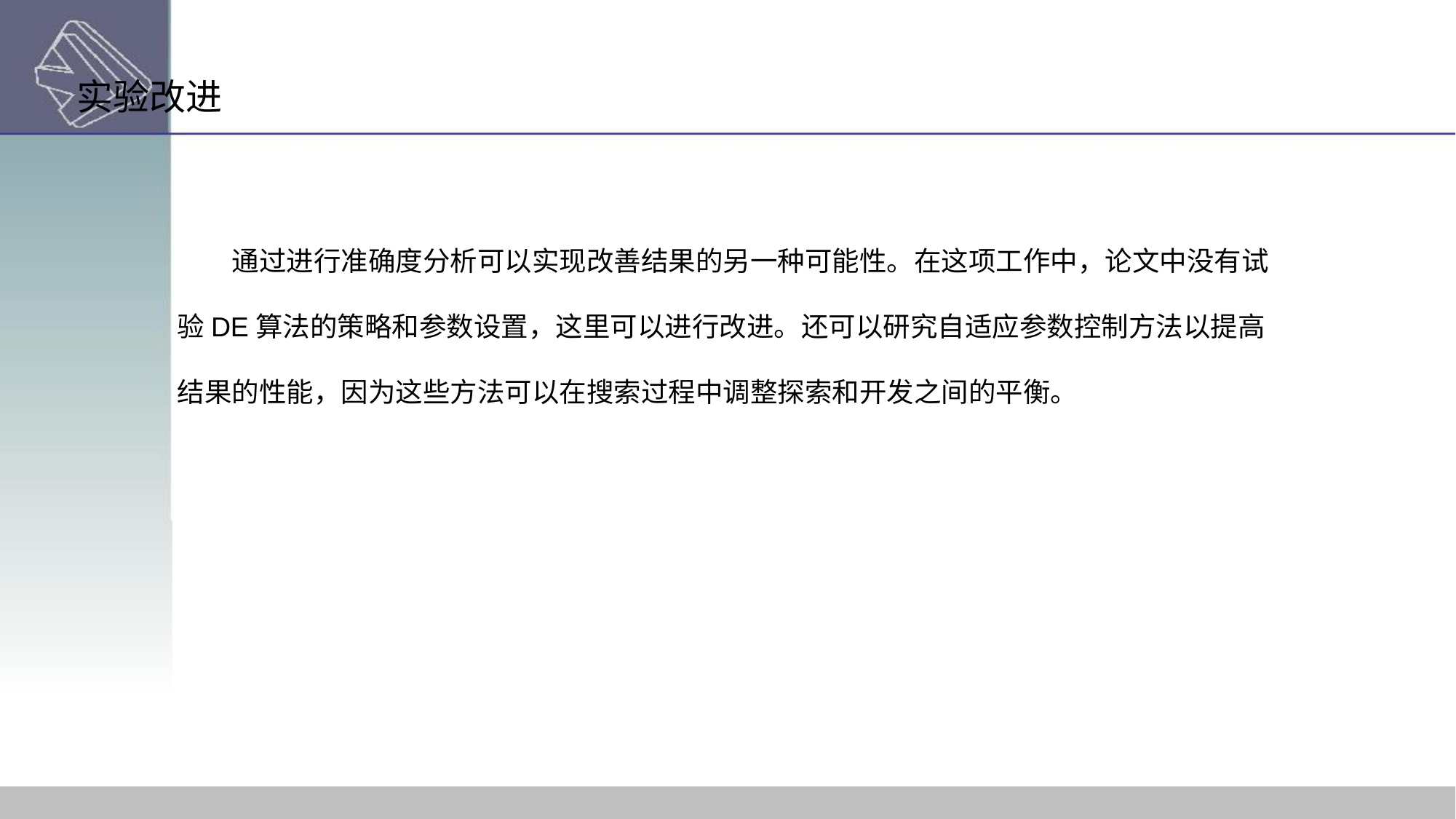

实验改进
通过进行准确度分析可以实现改善结果的另一种可能性。在这项工作中，论文中没有试验DE算法的策略和参数设置，这里可以进行改进。还可以研究自适应参数控制方法以提高结果的性能，因为这些方法可以在搜索过程中调整探索和开发之间的平衡。